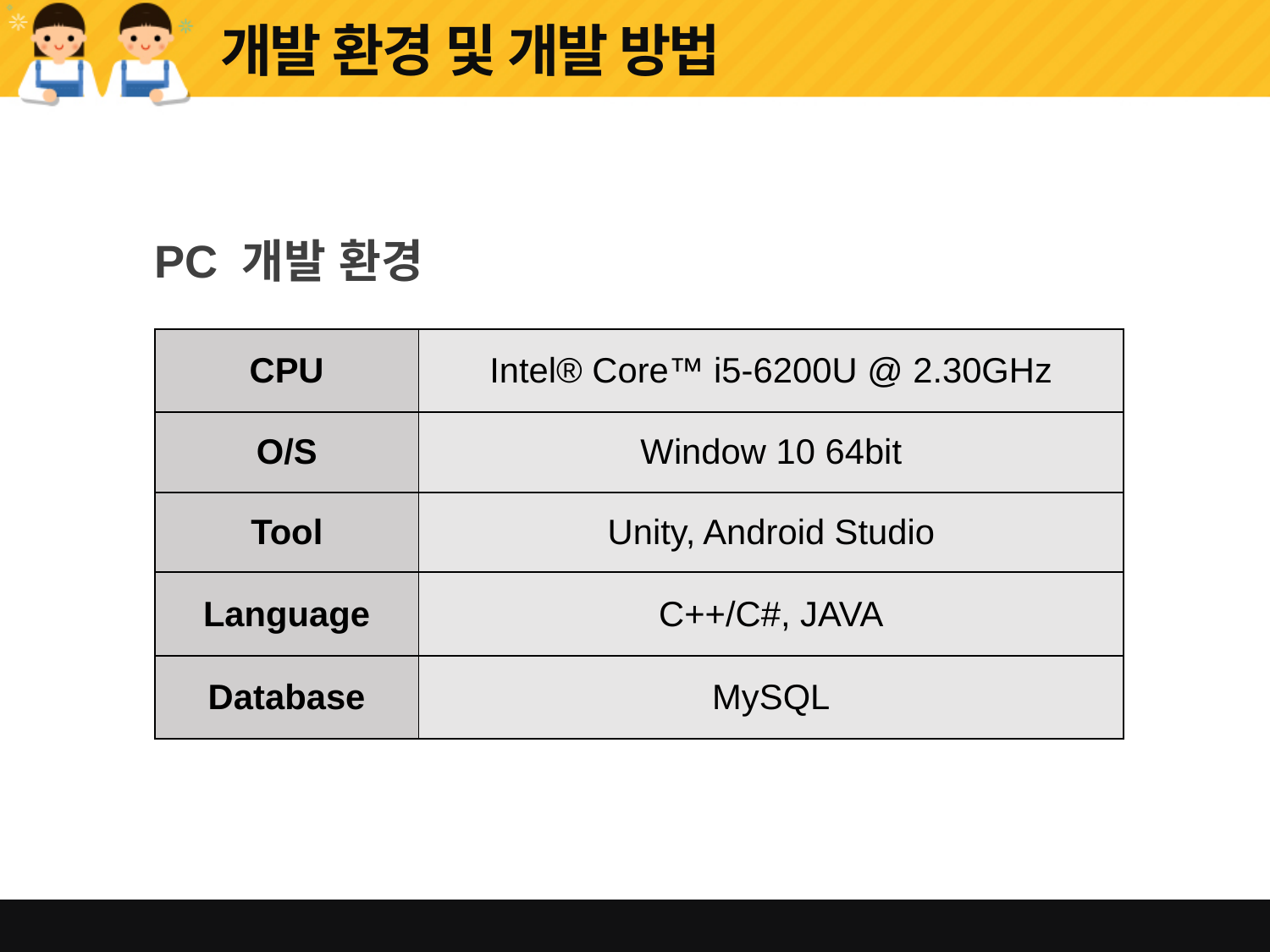

# 개발 환경 및 개발 방법
PC 개발 환경
| CPU | Intel® Core™ i5-6200U @ 2.30GHz |
| --- | --- |
| O/S | Window 10 64bit |
| Tool | Unity, Android Studio |
| Language | C++/C#, JAVA |
| Database | MySQL |